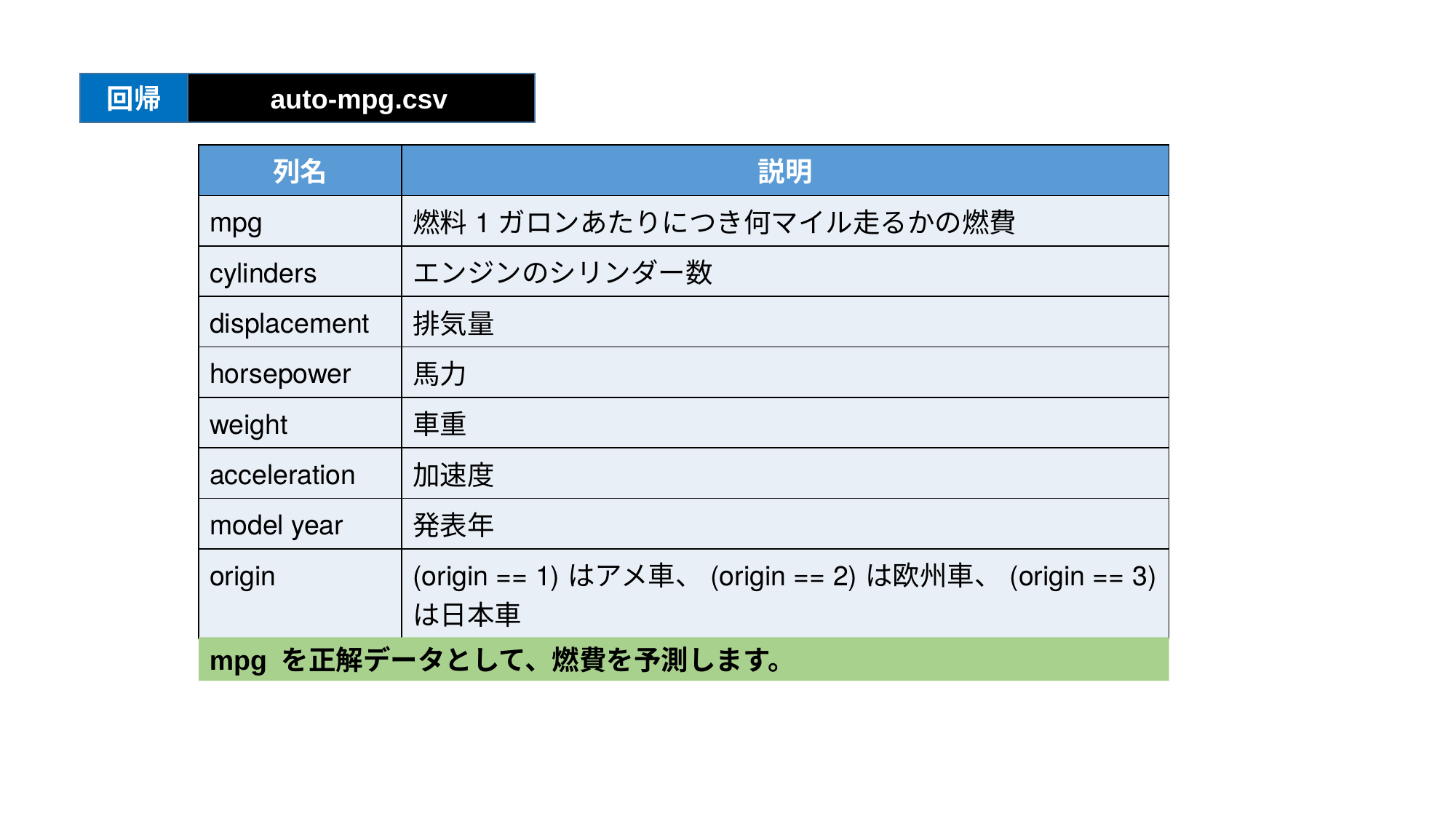

回帰
auto-mpg.csv
| 列名 | 説明 |
| --- | --- |
| mpg | 燃料1ガロンあたりにつき何マイル走るかの燃費 |
| cylinders | エンジンのシリンダー数 |
| displacement | 排気量 |
| horsepower | 馬力 |
| weight | 車重 |
| acceleration | 加速度 |
| model year | 発表年 |
| origin | (origin == 1)はアメ車、(origin == 2)は欧州車、(origin == 3)は日本車 |
mpg を正解データとして、燃費を予測します。